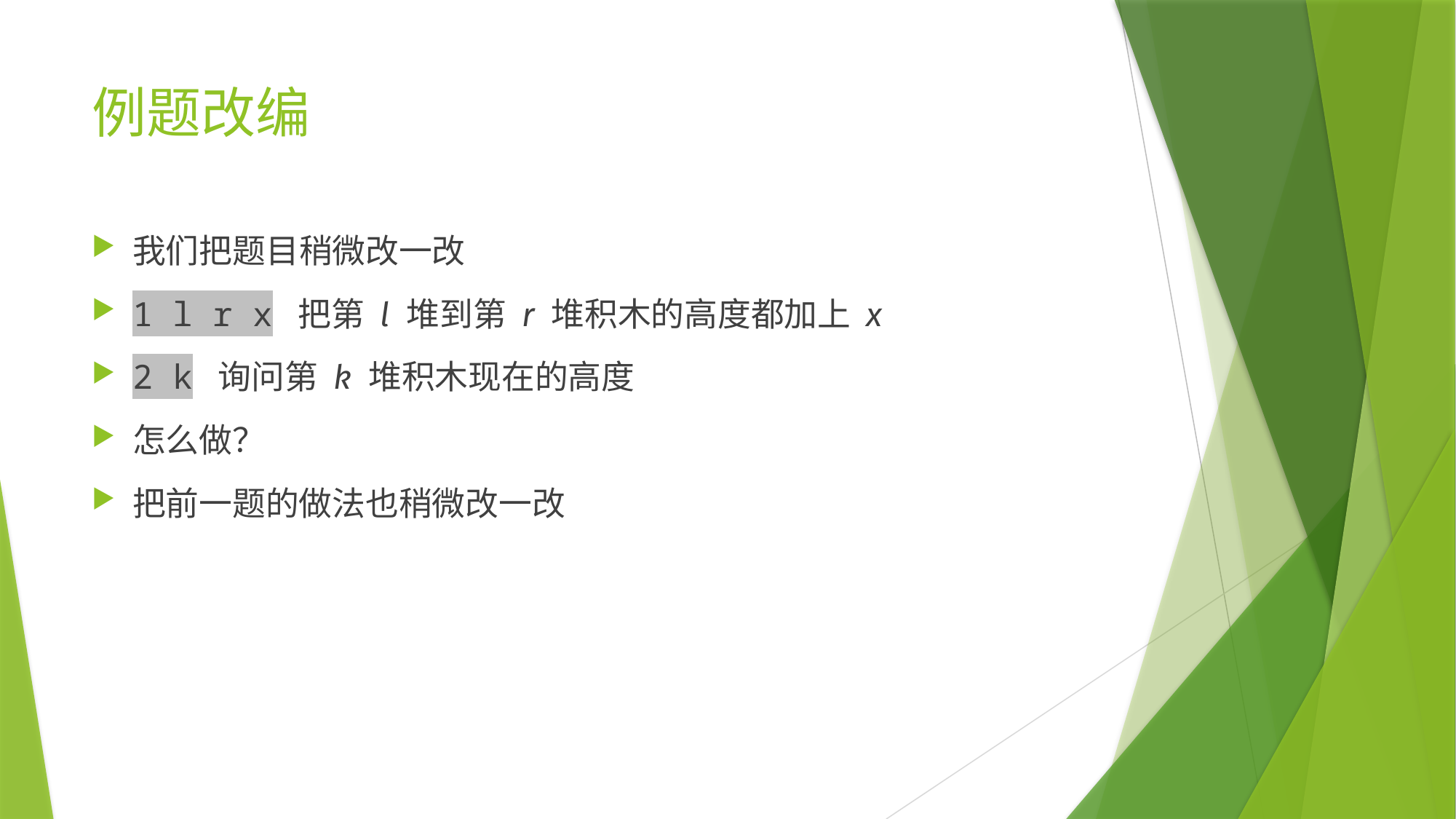

# 例题改编
我们把题目稍微改一改
1 l r x  把第 l 堆到第 r 堆积木的高度都加上 x
2 k  询问第 k 堆积木现在的高度
怎么做？
把前一题的做法也稍微改一改